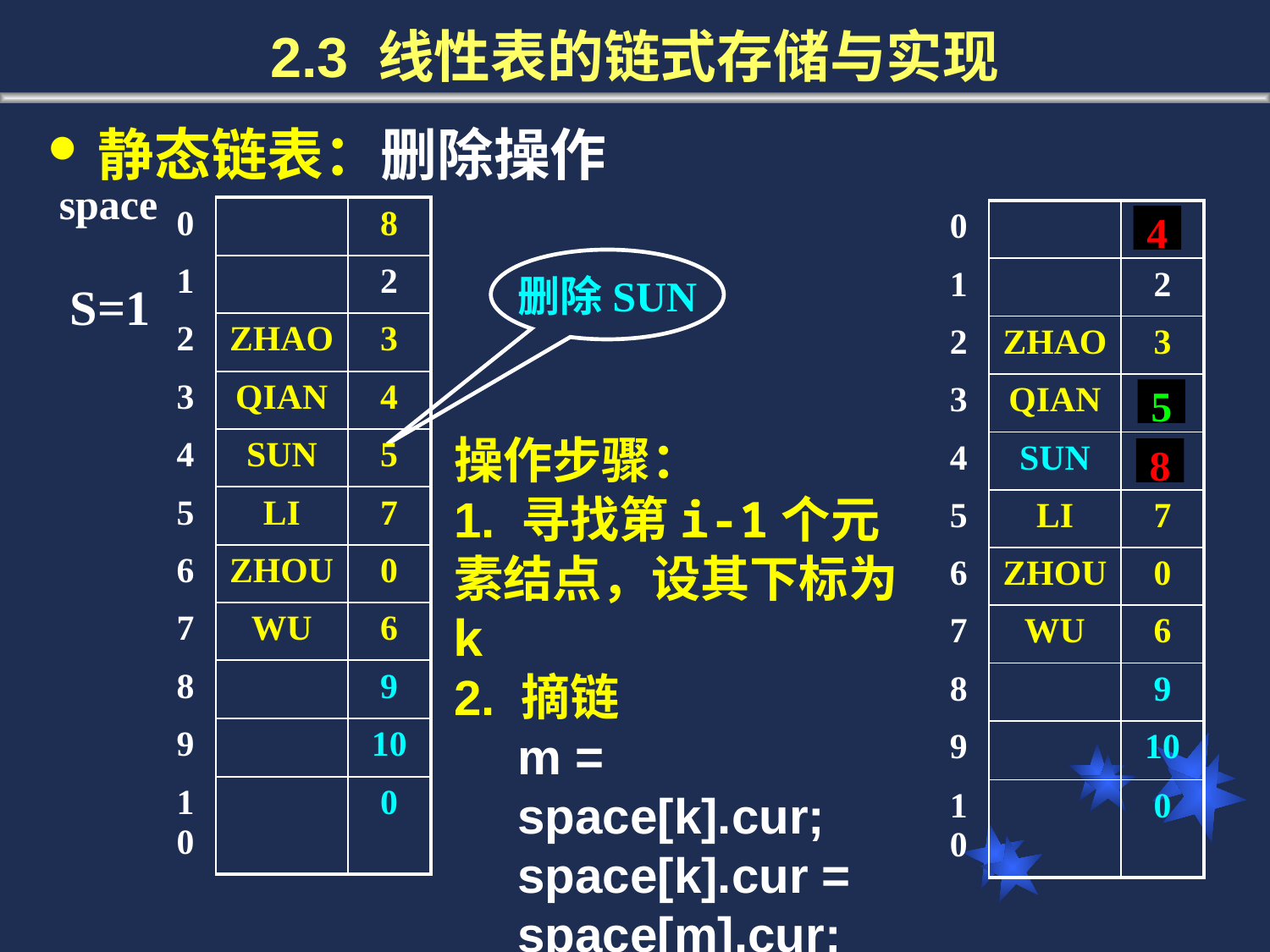

# 2.3 线性表的链式存储与实现
静态链表：删除操作
space
| 0 |  | 8 |
| --- | --- | --- |
| 1 |  | 2 |
| 2 | ZHAO | 3 |
| 3 | QIAN | 4 |
| 4 | SUN | 5 |
| 5 | LI | 7 |
| 6 | ZHOU | 0 |
| 7 | WU | 6 |
| 8 |  | 9 |
| 9 |  | 10 |
| 10 |  | 0 |
| 0 |  | 8 |
| --- | --- | --- |
| 1 |  | 2 |
| 2 | ZHAO | 3 |
| 3 | QIAN | 4 |
| 4 | SUN | 5 |
| 5 | LI | 7 |
| 6 | ZHOU | 0 |
| 7 | WU | 6 |
| 8 |  | 9 |
| 9 |  | 10 |
| 10 |  | 0 |
4
删除SUN
S=1
5
操作步骤：
1. 寻找第i-1个元素结点，设其下标为 k
2. 摘链
m = space[k].cur;
space[k].cur = space[m].cur;
3. Free_SL( m );
8